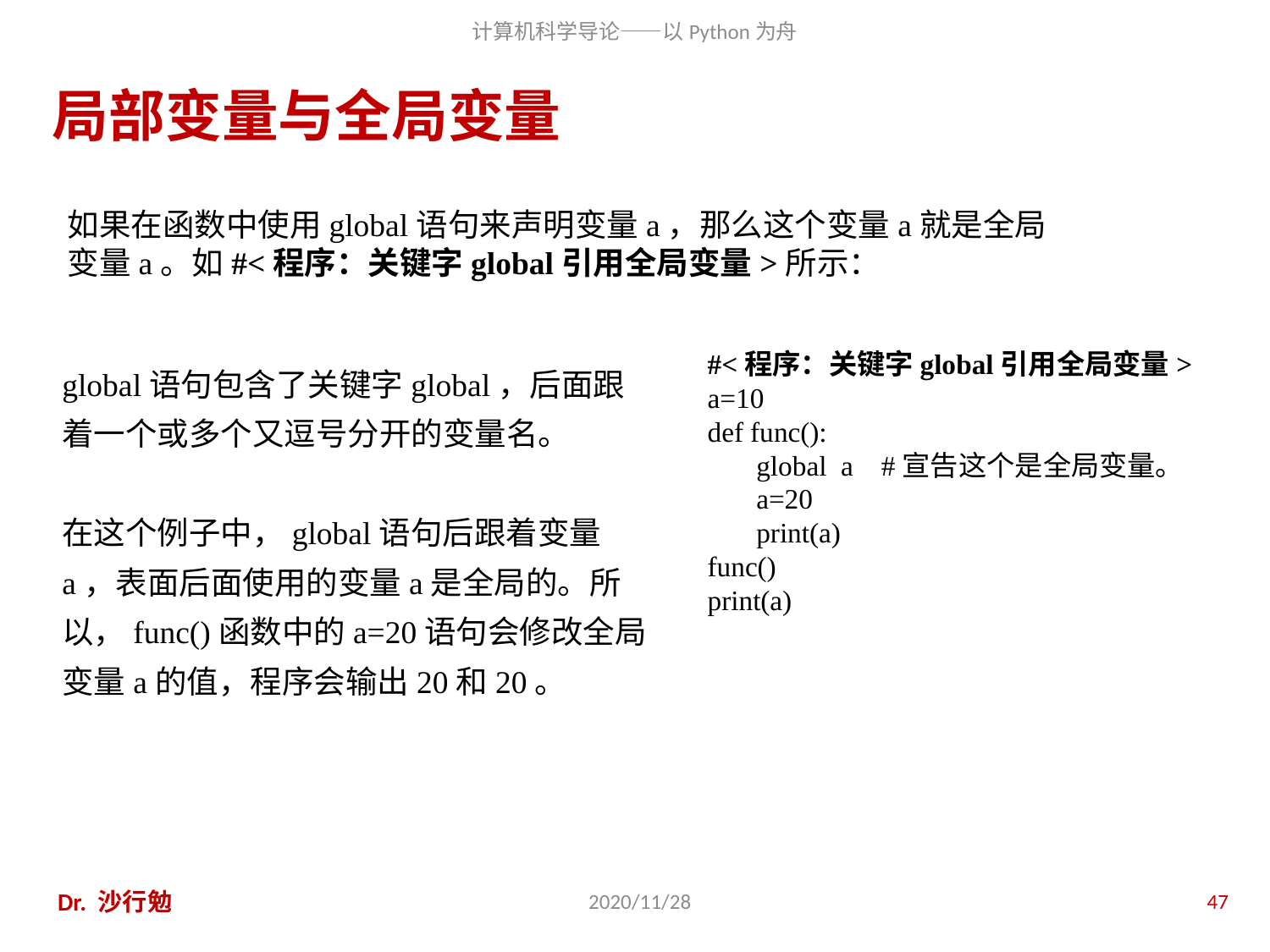

# 局部变量与全局变量
如果在函数中使用global语句来声明变量a，那么这个变量a就是全局变量a。如#<程序：关键字global引用全局变量>所示：

#<程序：关键字global引用全局变量>
a=10
def func():
       global  a    #宣告这个是全局变量。
       a=20
       print(a)
func()
print(a)

global语句包含了关键字global，后面跟着一个或多个又逗号分开的变量名。

在这个例子中，global语句后跟着变量a，表面后面使用的变量a是全局的。所以，func()函数中的a=20语句会修改全局变量a的值，程序会输出20和20。
Dr. 沙行勉
2020/11/28
47